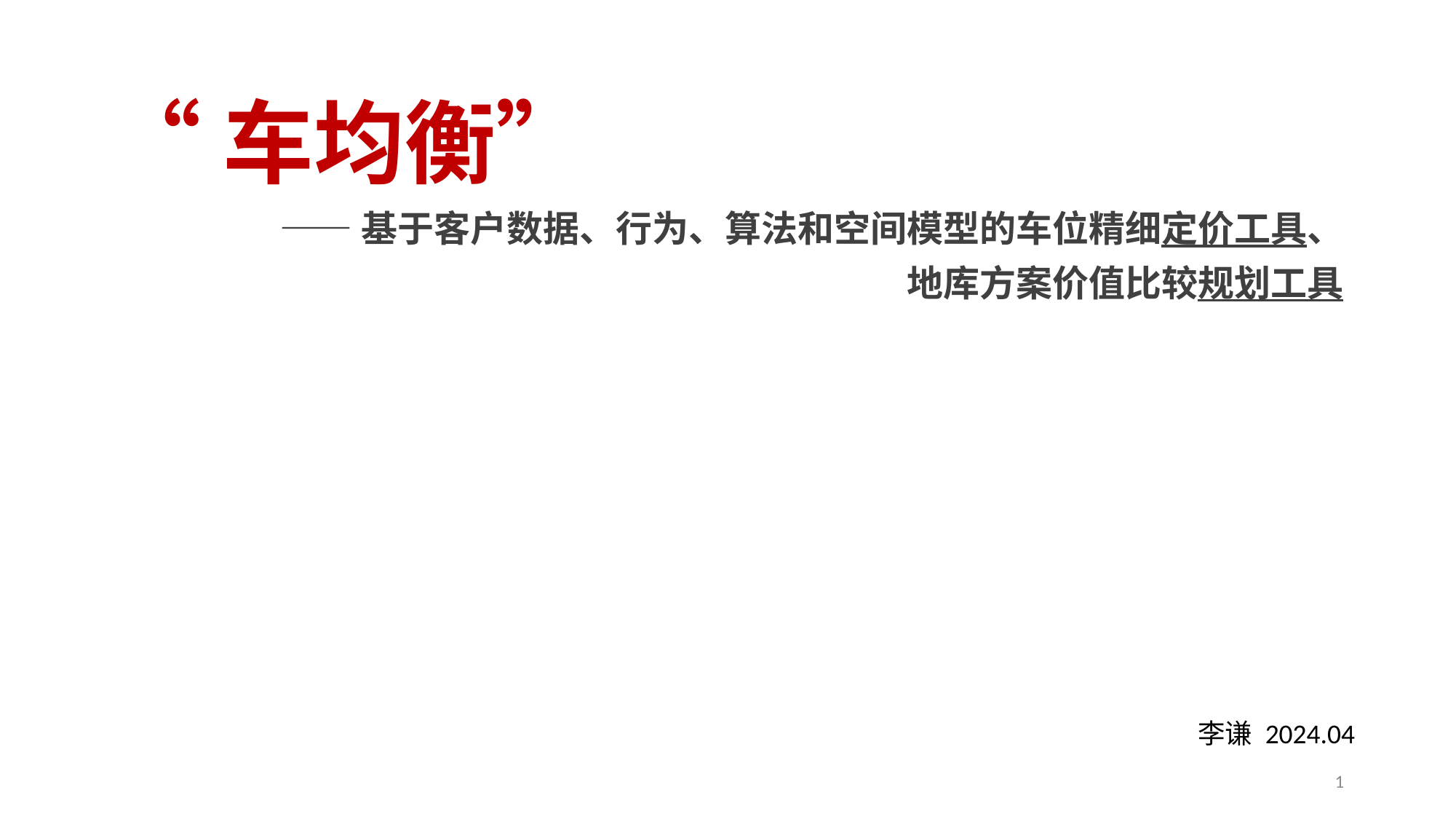

# “车均衡”
——基于客户数据、行为、算法和空间模型的车位精细定价工具、
地库方案价值比较规划工具
李谦 2024.04